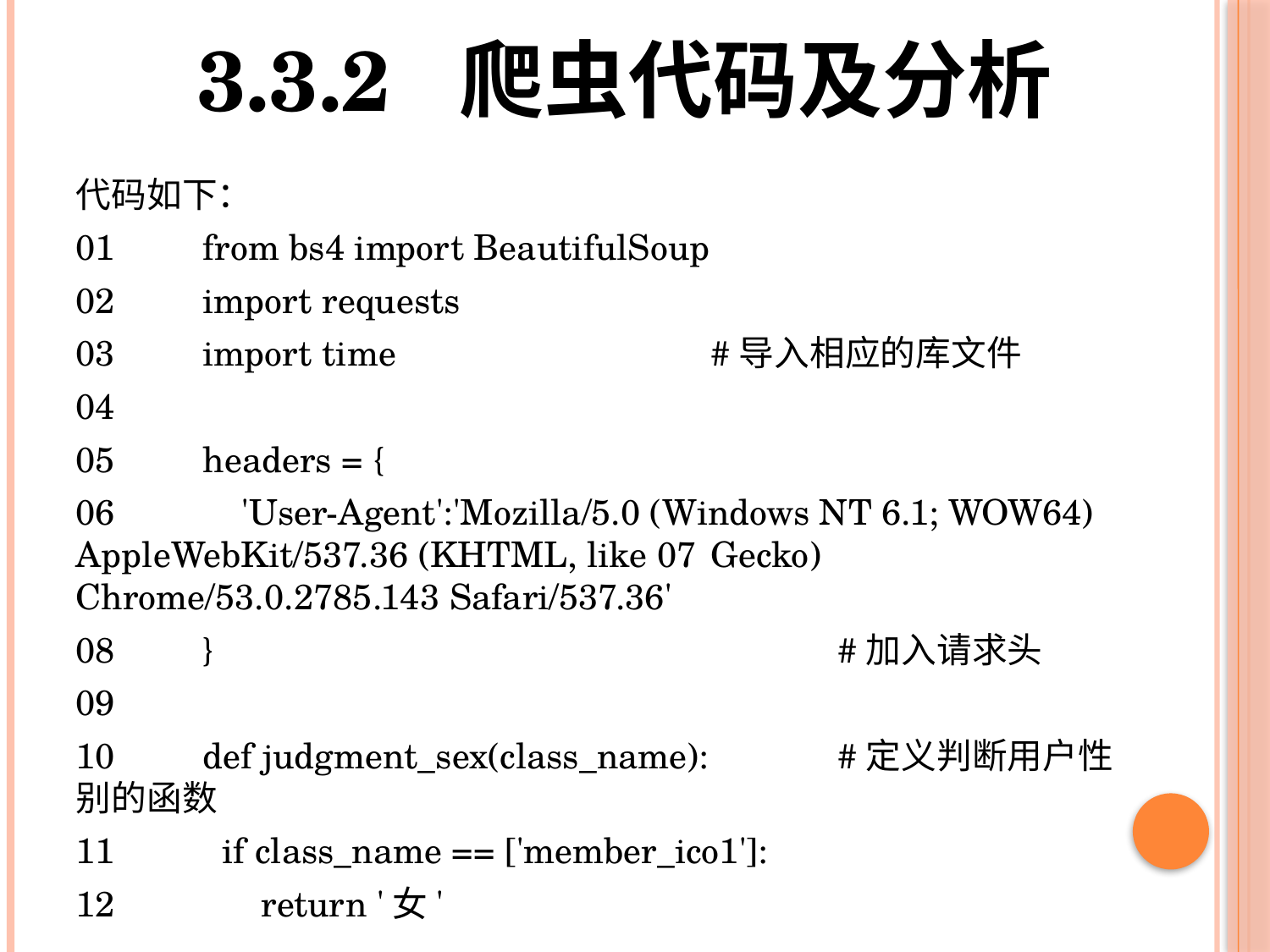

# 3.3.2  爬虫代码及分析
代码如下：
01	from bs4 import BeautifulSoup
02	import requests
03	import time			#导入相应的库文件
04
05	headers = {
06	    'User-Agent':'Mozilla/5.0 (Windows NT 6.1; WOW64) AppleWebKit/537.36 (KHTML, like 07	Gecko) Chrome/53.0.2785.143 Safari/537.36'
08	}					#加入请求头
09
10	def judgment_sex(class_name):		#定义判断用户性别的函数
11	  if class_name == ['member_ico1']:
12	      return '女'